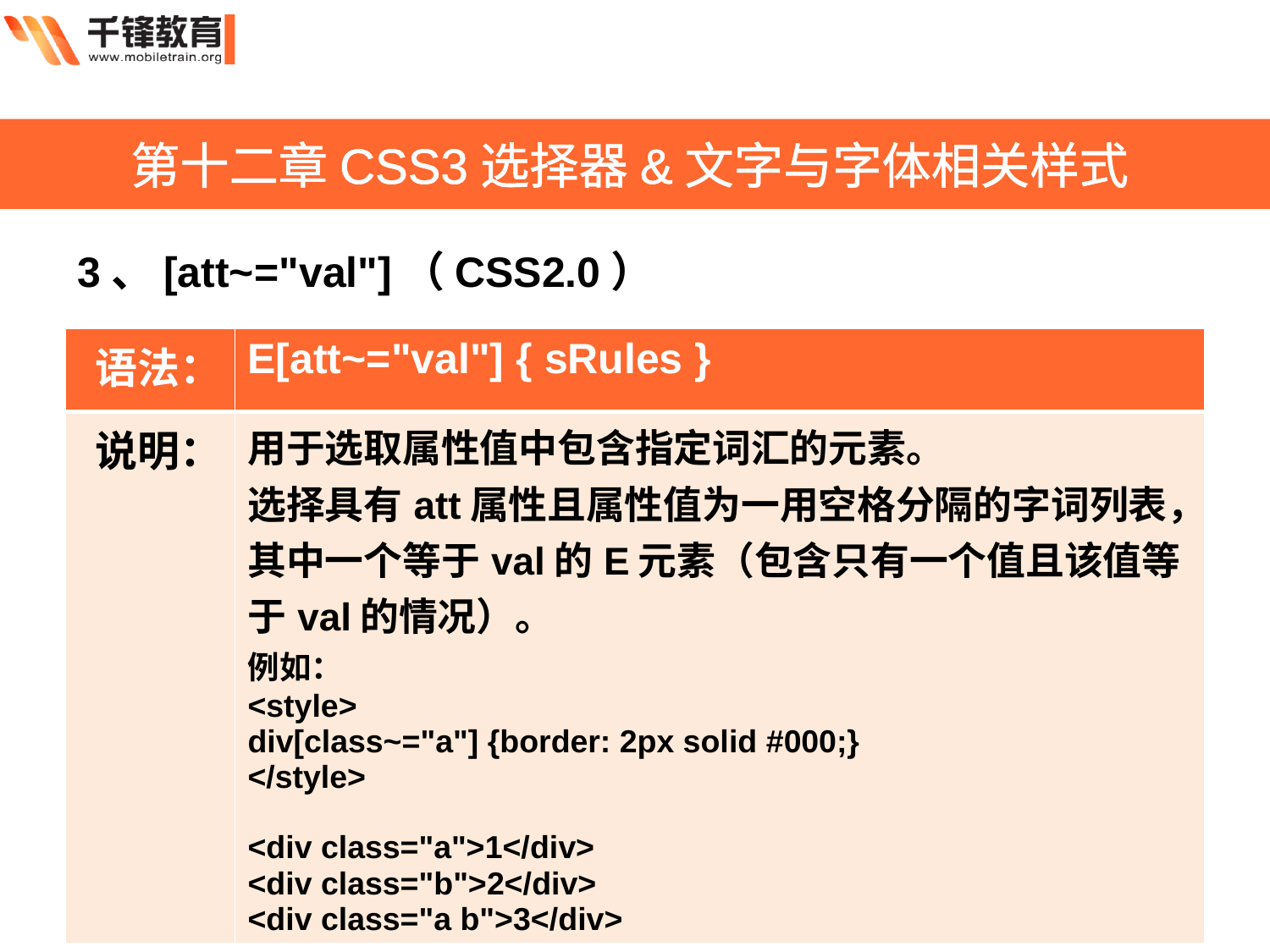

第十二章CSS3选择器&文字与字体相关样式
3、[att~="val"]（CSS2.0）

| 语法： | E[att~="val"] { sRules } |
| --- | --- |
| 说明： | 用于选取属性值中包含指定词汇的元素。 选择具有att属性且属性值为一用空格分隔的字词列表，其中一个等于val的E元素（包含只有一个值且该值等于val的情况）。 例如： <style> div[class~="a"] {border: 2px solid #000;} </style> <div class="a">1</div> <div class="b">2</div> <div class="a b">3</div> |